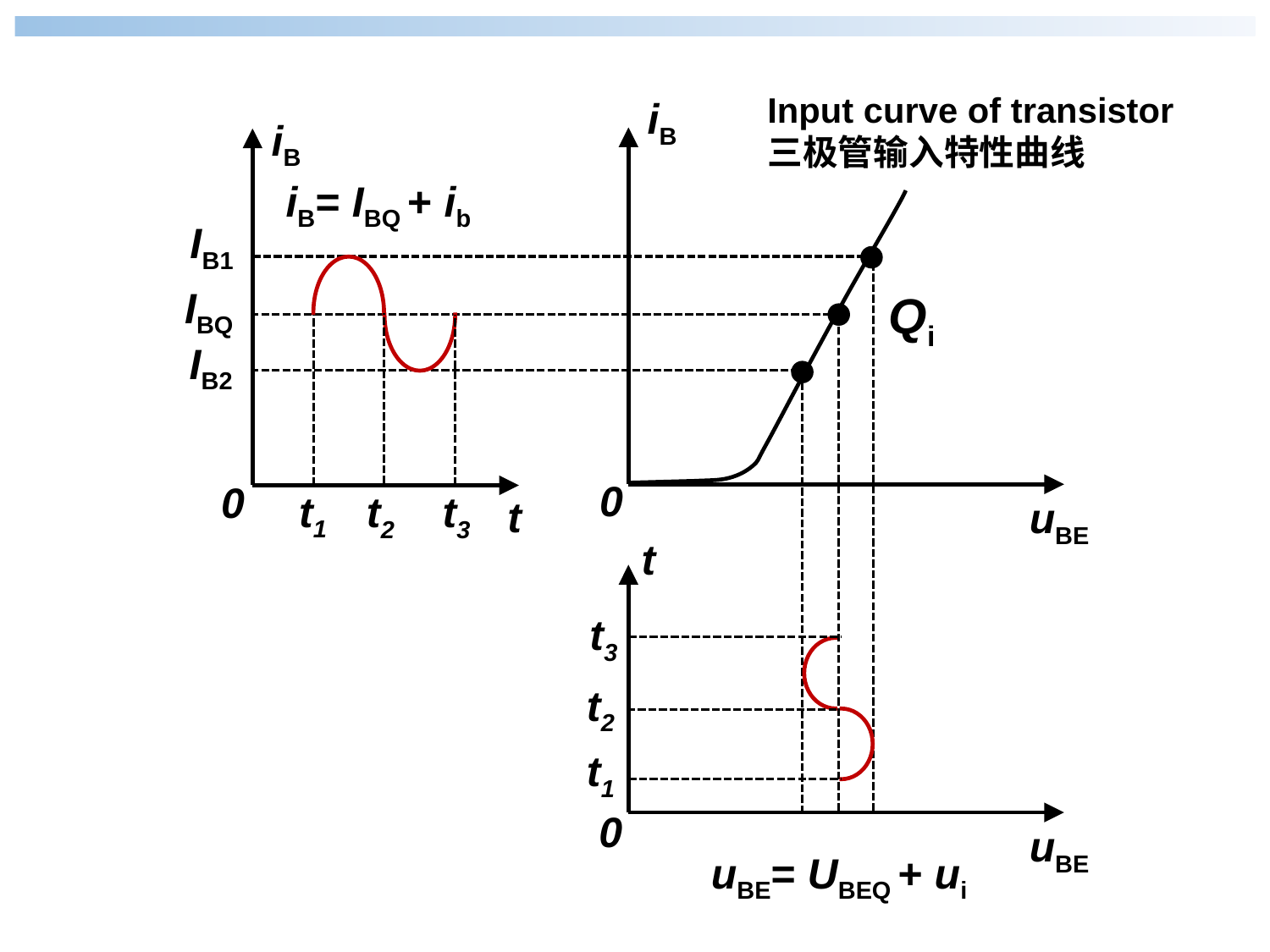

Input curve of transistor
三极管输入特性曲线
iB
iB
iB= IBQ + ib

IB1

IBQ
Qi

IB2

0
0
t1
t3
t2
t
uBE
t
uBE
t3

t2

t1
0
uBE= UBEQ + ui